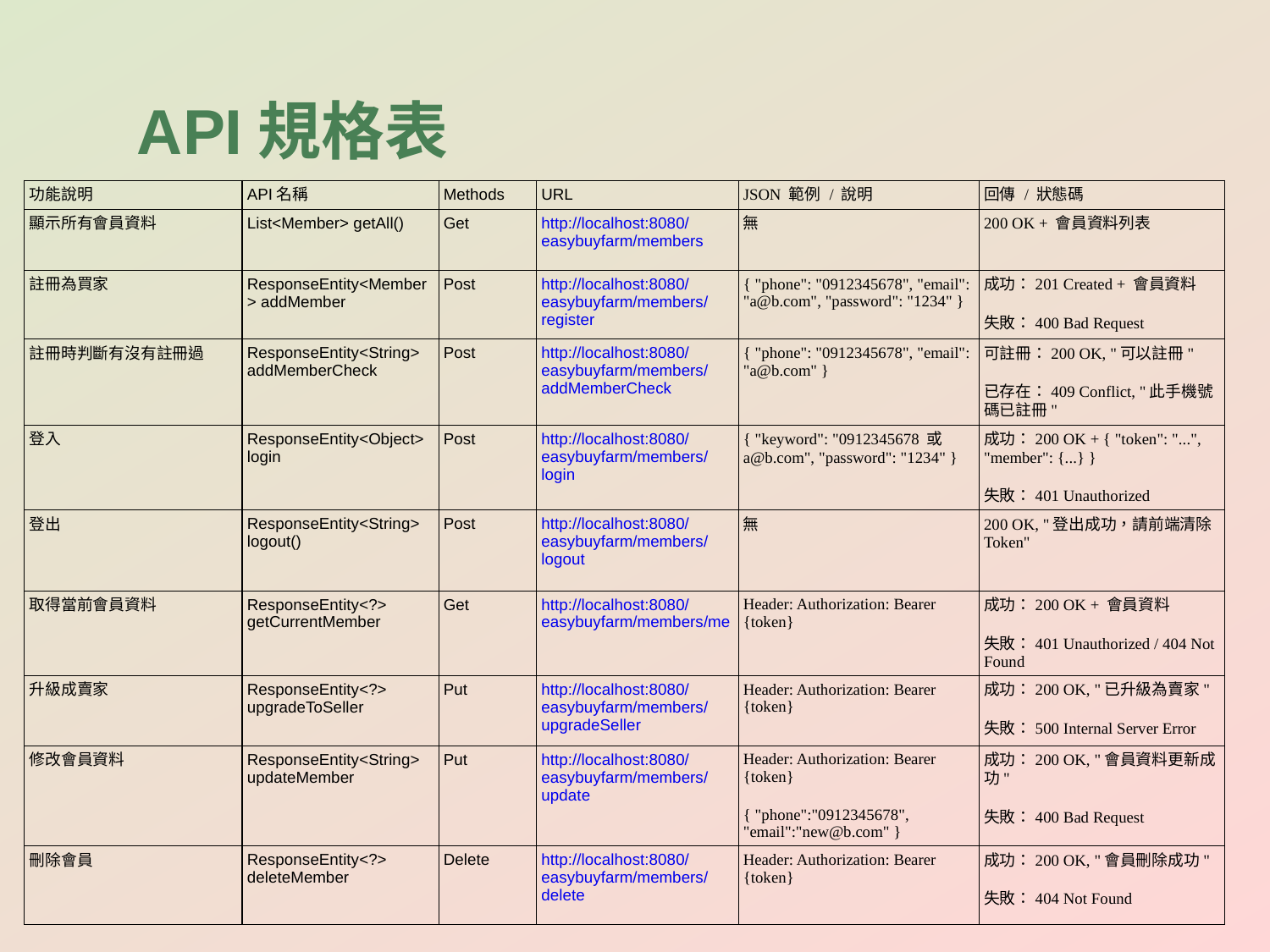

API規格表
| 功能說明 | API名稱 | Methods | URL | JSON 範例 / 說明 | 回傳 / 狀態碼 |
| --- | --- | --- | --- | --- | --- |
| 顯示所有會員資料 | List<Member> getAll() | Get | http://localhost:8080/easybuyfarm/members | 無 | 200 OK + 會員資料列表 |
| 註冊為買家 | ResponseEntity<Member> addMember | Post | http://localhost:8080/easybuyfarm/members/register | { "phone": "0912345678", "email": "a@b.com", "password": "1234" } | 成功：201 Created + 會員資料 失敗：400 Bad Request |
| 註冊時判斷有沒有註冊過 | ResponseEntity<String> addMemberCheck | Post | http://localhost:8080/easybuyfarm/members/addMemberCheck | { "phone": "0912345678", "email": "a@b.com" } | 可註冊：200 OK, "可以註冊" 已存在：409 Conflict, "此手機號碼已註冊" |
| 登入 | ResponseEntity<Object> login | Post | http://localhost:8080/easybuyfarm/members/login | { "keyword": "0912345678 或 a@b.com", "password": "1234" } | 成功：200 OK + { "token": "...", "member": {...} } 失敗：401 Unauthorized |
| 登出 | ResponseEntity<String> logout() | Post | http://localhost:8080/easybuyfarm/members/logout | 無 | 200 OK, "登出成功，請前端清除 Token" |
| 取得當前會員資料 | ResponseEntity<?> getCurrentMember | Get | http://localhost:8080/easybuyfarm/members/me | Header: Authorization: Bearer {token} | 成功：200 OK + 會員資料 失敗：401 Unauthorized / 404 Not Found |
| 升級成賣家 | ResponseEntity<?> upgradeToSeller | Put | http://localhost:8080/easybuyfarm/members/upgradeSeller | Header: Authorization: Bearer {token} | 成功：200 OK, "已升級為賣家" 失敗：500 Internal Server Error |
| 修改會員資料 | ResponseEntity<String> updateMember | Put | http://localhost:8080/easybuyfarm/members/update | Header: Authorization: Bearer {token} { "phone":"0912345678", "email":"new@b.com" } | 成功：200 OK, "會員資料更新成功" 失敗：400 Bad Request |
| 刪除會員 | ResponseEntity<?> deleteMember | Delete | http://localhost:8080/easybuyfarm/members/delete | Header: Authorization: Bearer {token} | 成功：200 OK, "會員刪除成功" 失敗：404 Not Found |